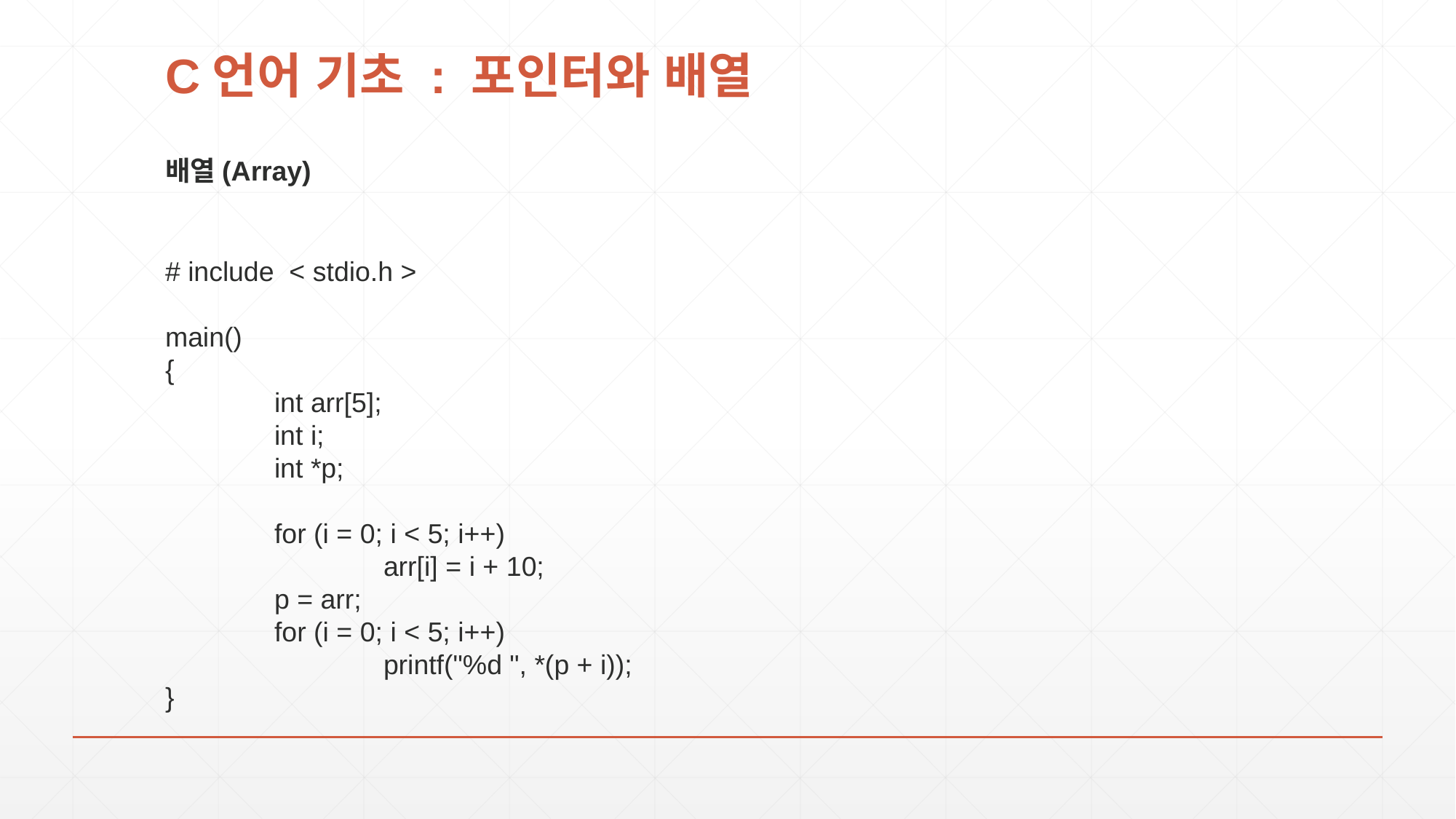

# C언어 기초 : 포인터와 배열
배열(Array)
# include  < stdio.h >

main()
{
	int arr[5];
	int i;
	int *p;

	for (i = 0; i < 5; i++)
		arr[i] = i + 10;
	p = arr;
	for (i = 0; i < 5; i++)
		printf("%d ", *(p + i));
}